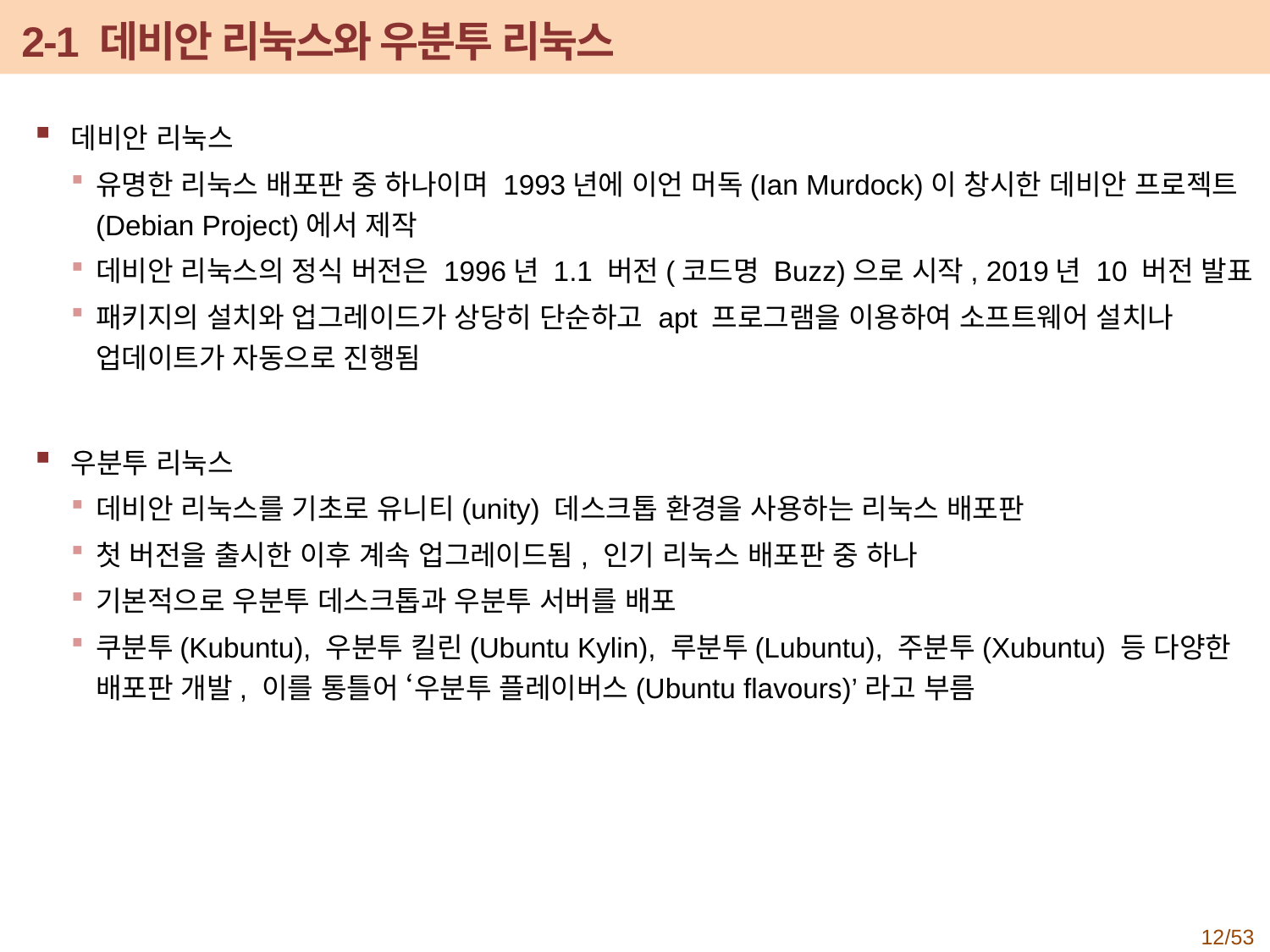

# 2-1 데비안 리눅스와 우분투 리눅스
데비안 리눅스
유명한 리눅스 배포판 중 하나이며 1993년에 이언 머독(Ian Murdock)이 창시한 데비안 프로젝트(Debian Project)에서 제작
데비안 리눅스의 정식 버전은 1996년 1.1 버전(코드명 Buzz)으로 시작, 2019년 10 버전 발표
패키지의 설치와 업그레이드가 상당히 단순하고 apt 프로그램을 이용하여 소프트웨어 설치나 업데이트가 자동으로 진행됨

우분투 리눅스
데비안 리눅스를 기초로 유니티(unity) 데스크톱 환경을 사용하는 리눅스 배포판
첫 버전을 출시한 이후 계속 업그레이드됨, 인기 리눅스 배포판 중 하나
기본적으로 우분투 데스크톱과 우분투 서버를 배포
쿠분투(Kubuntu), 우분투 킬린(Ubuntu Kylin), 루분투(Lubuntu), 주분투(Xubuntu) 등 다양한 배포판 개발, 이를 통틀어 ‘우분투 플레이버스(Ubuntu flavours)’라고 부름